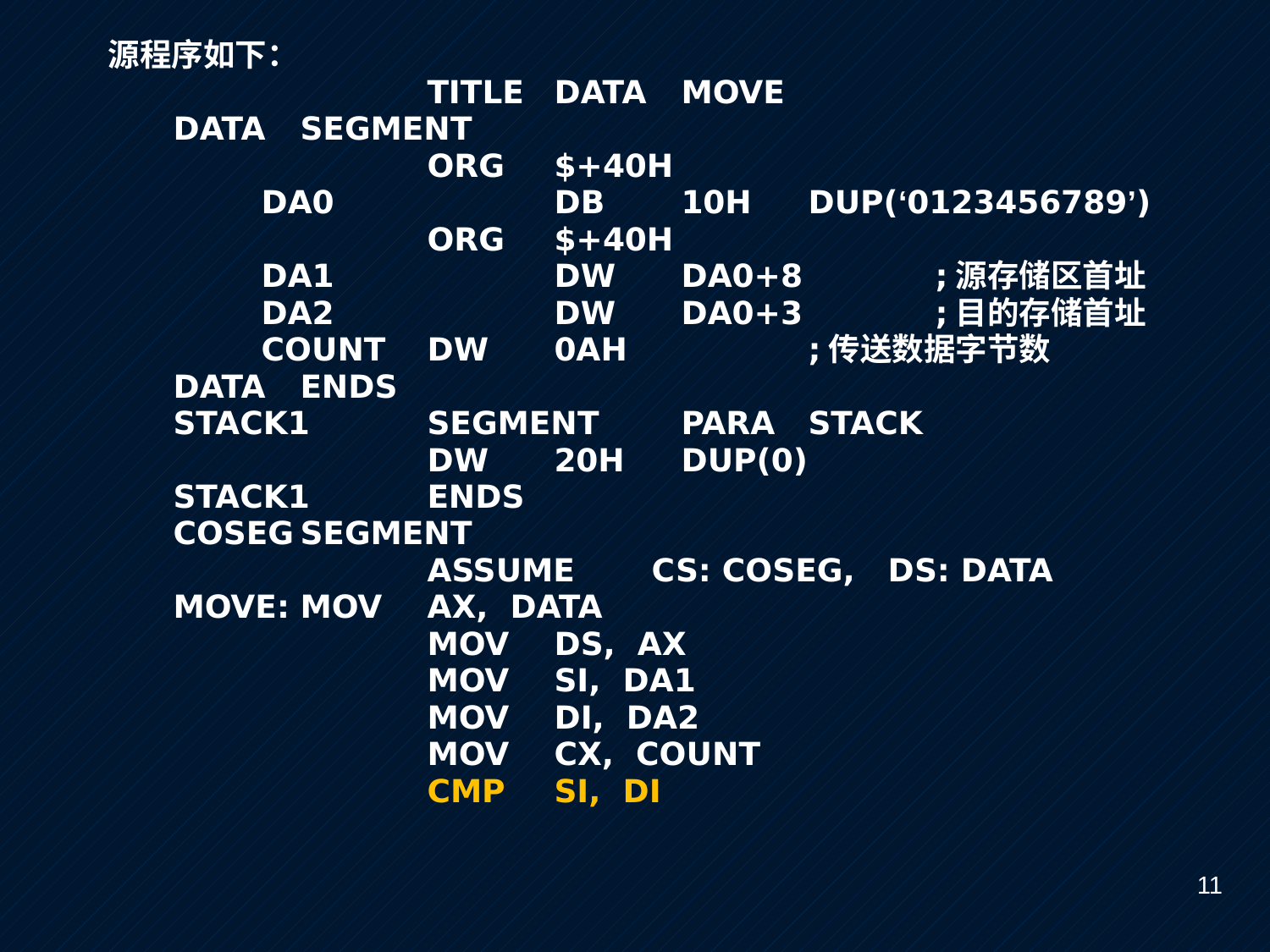

源程序如下：
			TITLE	DATA	MOVE
	DATA	SEGMENT
			ORG	$+40H
	        DA0		DB	10H	DUP(‘0123456789’)
			ORG	$+40H
	        DA1		DW	DA0+8     	;源存储区首址
	        DA2		DW	DA0+3    	;目的存储首址
	        COUNT	DW	0AH                	;传送数据字节数
	DATA	ENDS
	STACK1	SEGMENT	PARA	STACK
			DW	20H	DUP(0)
	STACK1	ENDS
	COSEG	SEGMENT
			ASSUME       CS: COSEG,   DS: DATA
	MOVE:	MOV	AX,  DATA
			MOV	DS,  AX
			MOV	SI,  DA1
			MOV	DI,  DA2
			MOV	CX,  COUNT
			CMP	SI,  DI
11